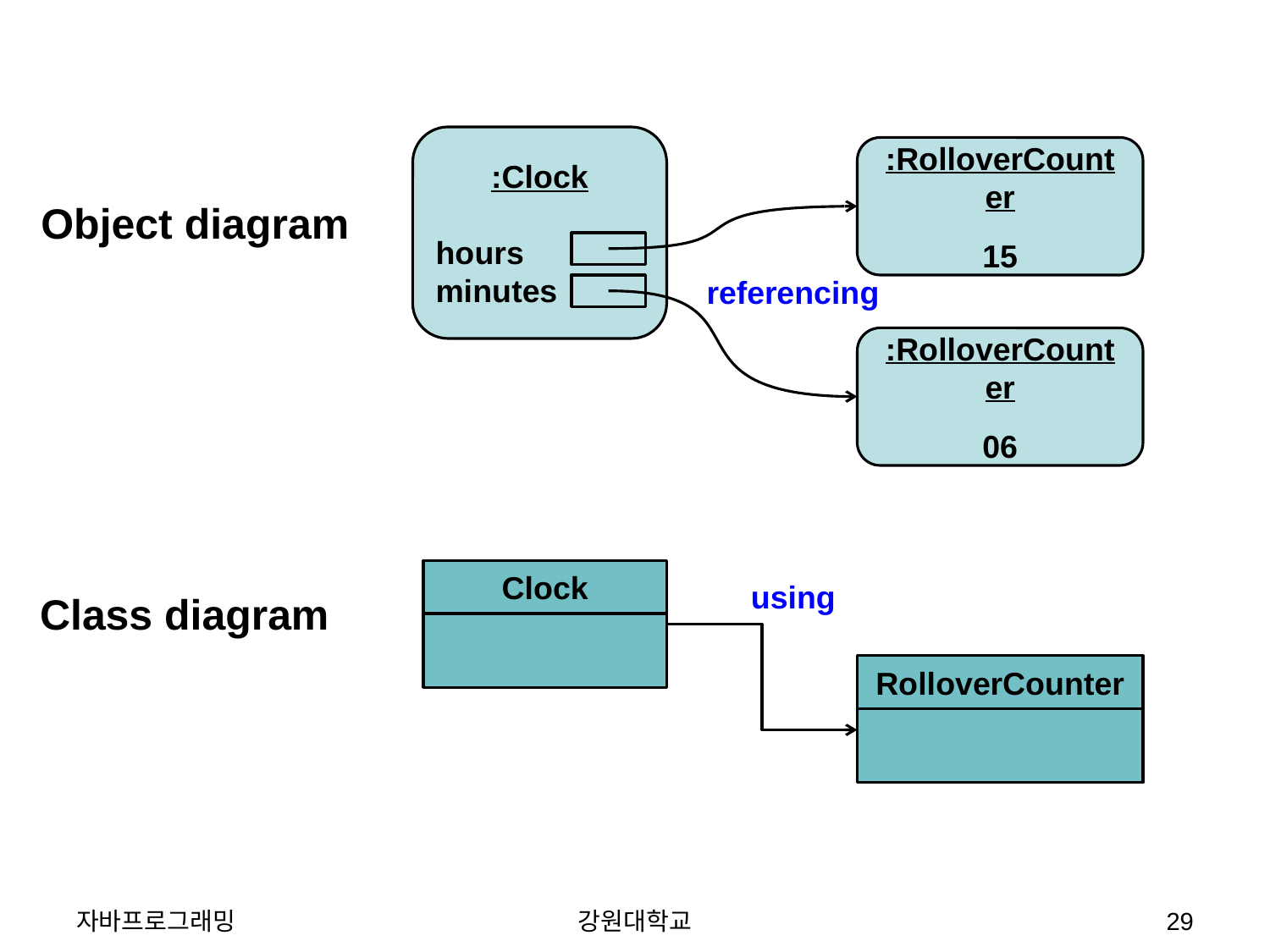

:Clock

hours
minutes
:RolloverCounter
15
Object diagram

referencing

:RolloverCounter
06
Clock

using
Class diagram
RolloverCounter

자바프로그래밍
강원대학교
29